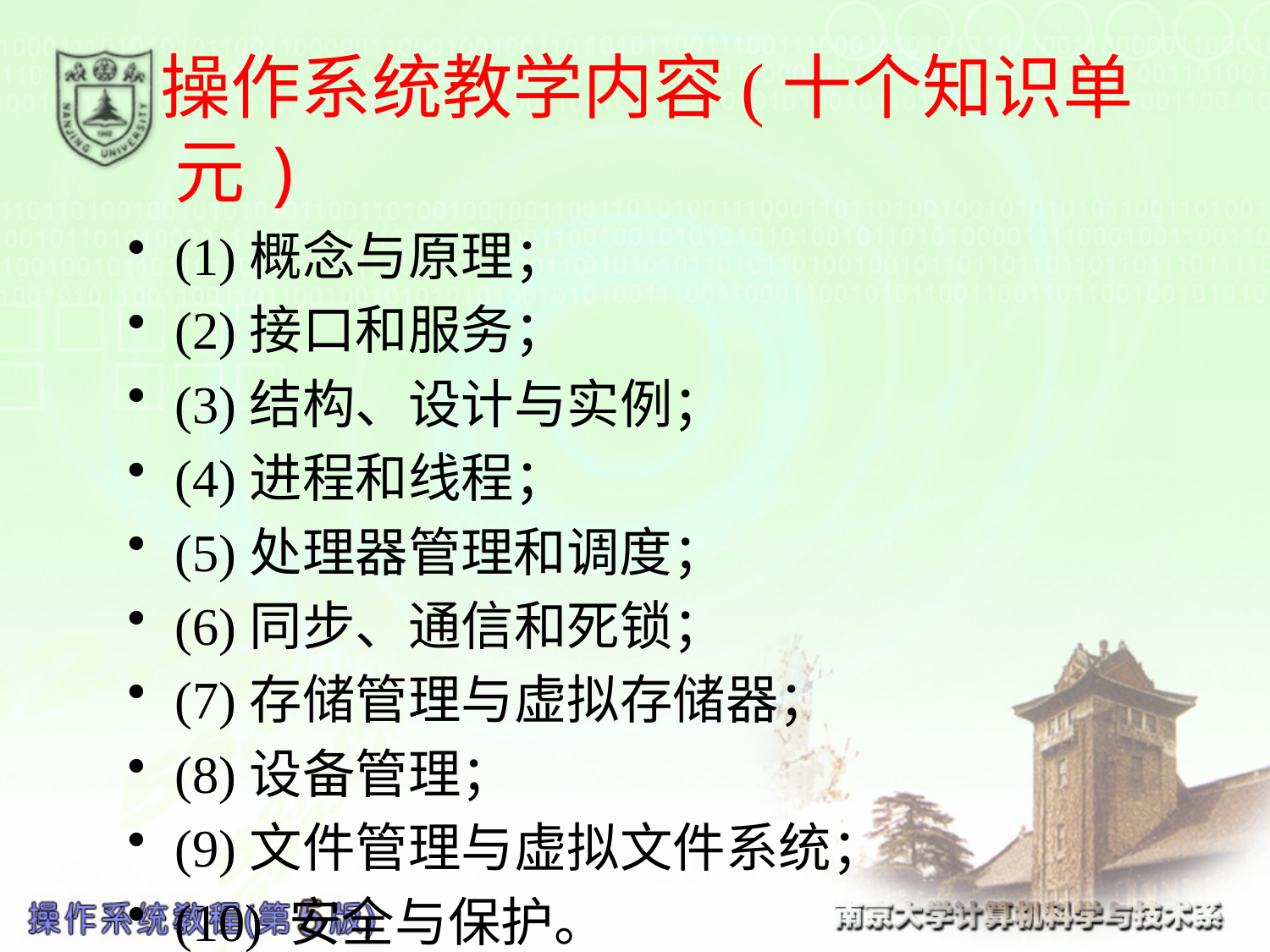

操作系统教学内容(十个知识单元)
(1)概念与原理；
(2)接口和服务；
(3)结构、设计与实例；
(4)进程和线程；
(5)处理器管理和调度；
(6)同步、通信和死锁；
(7)存储管理与虚拟存储器；
(8)设备管理；
(9)文件管理与虚拟文件系统；
(10) 安全与保护。